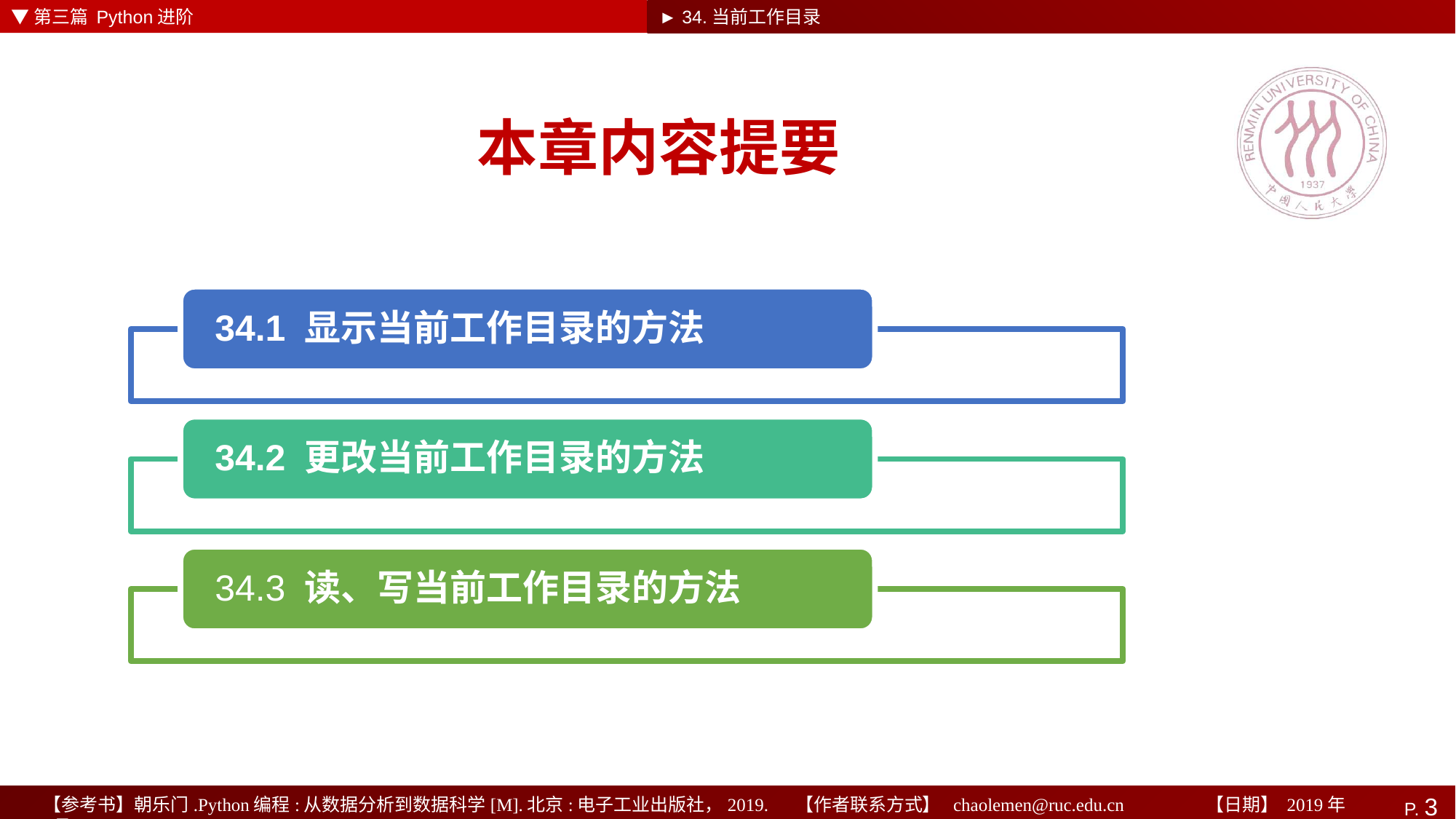

▼第三篇 Python进阶
► 34.当前工作目录
# 本章内容提要
34.1 显示当前工作目录的方法
34.2 更改当前工作目录的方法
34.3 读、写当前工作目录的方法